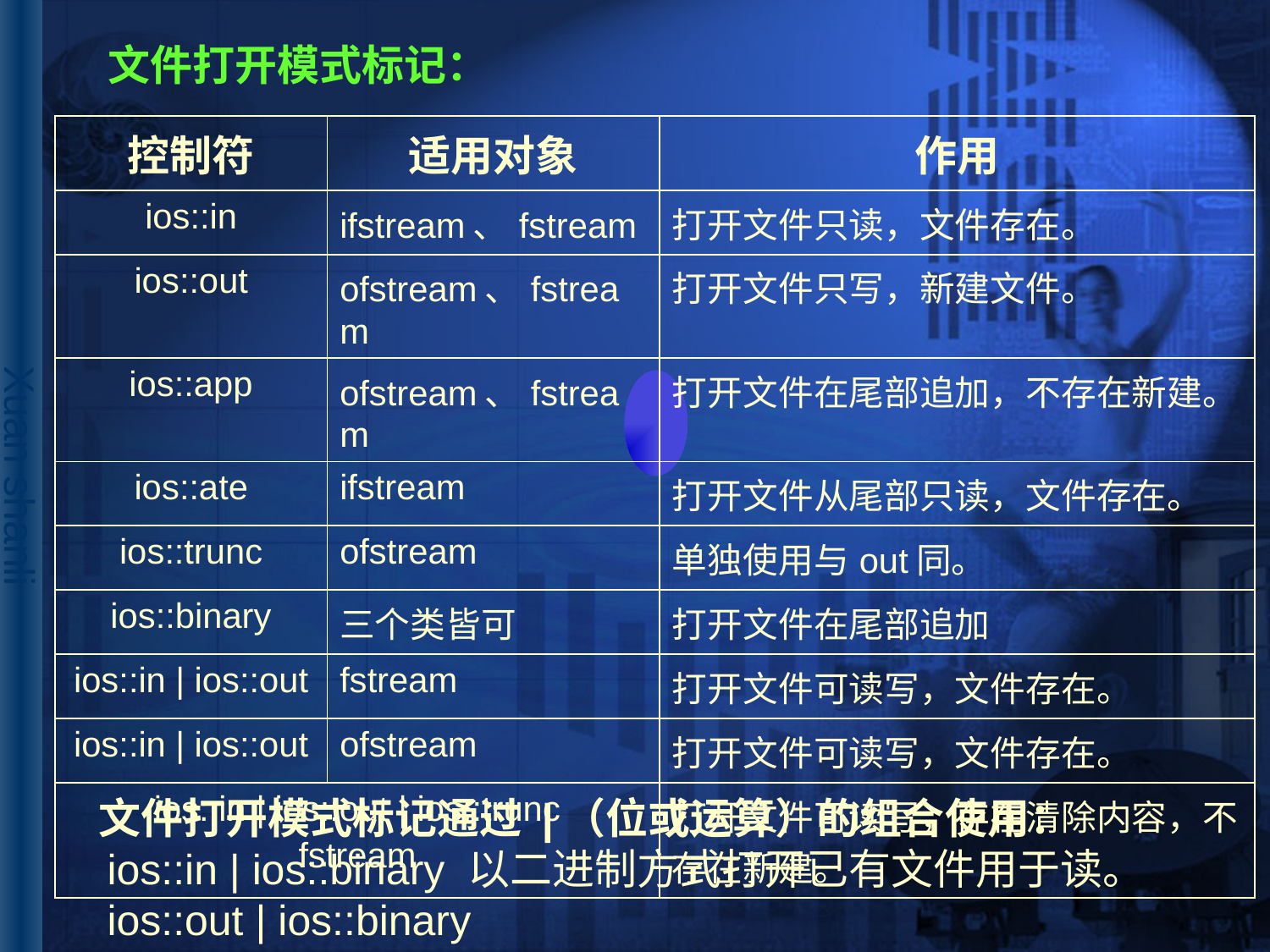

# 文件打开模式标记：
| 控制符 | 适用对象 | 作用 |
| --- | --- | --- |
| ios::in | ifstream、fstream | 打开文件只读，文件存在。 |
| ios::out | ofstream、fstream | 打开文件只写，新建文件。 |
| ios::app | ofstream、fstream | 打开文件在尾部追加，不存在新建。 |
| ios::ate | ifstream | 打开文件从尾部只读，文件存在。 |
| ios::trunc | ofstream | 单独使用与out同。 |
| ios::binary | 三个类皆可 | 打开文件在尾部追加 |
| ios::in | ios::out | fstream | 打开文件可读写，文件存在。 |
| ios::in | ios::out | ofstream | 打开文件可读写，文件存在。 |
| ios::in | ios::out | ios::trunc fstream |  | 打开文件可读写，存在清除内容，不存在新建。 |
        文件打开模式标记通过 |（位或运算）的组合使用：
        ios::in | ios::binary 以二进制方式打开已有文件用于读。
        ios::out | ios::binary

        ⑵定义流对象时，通过构造函数打开。